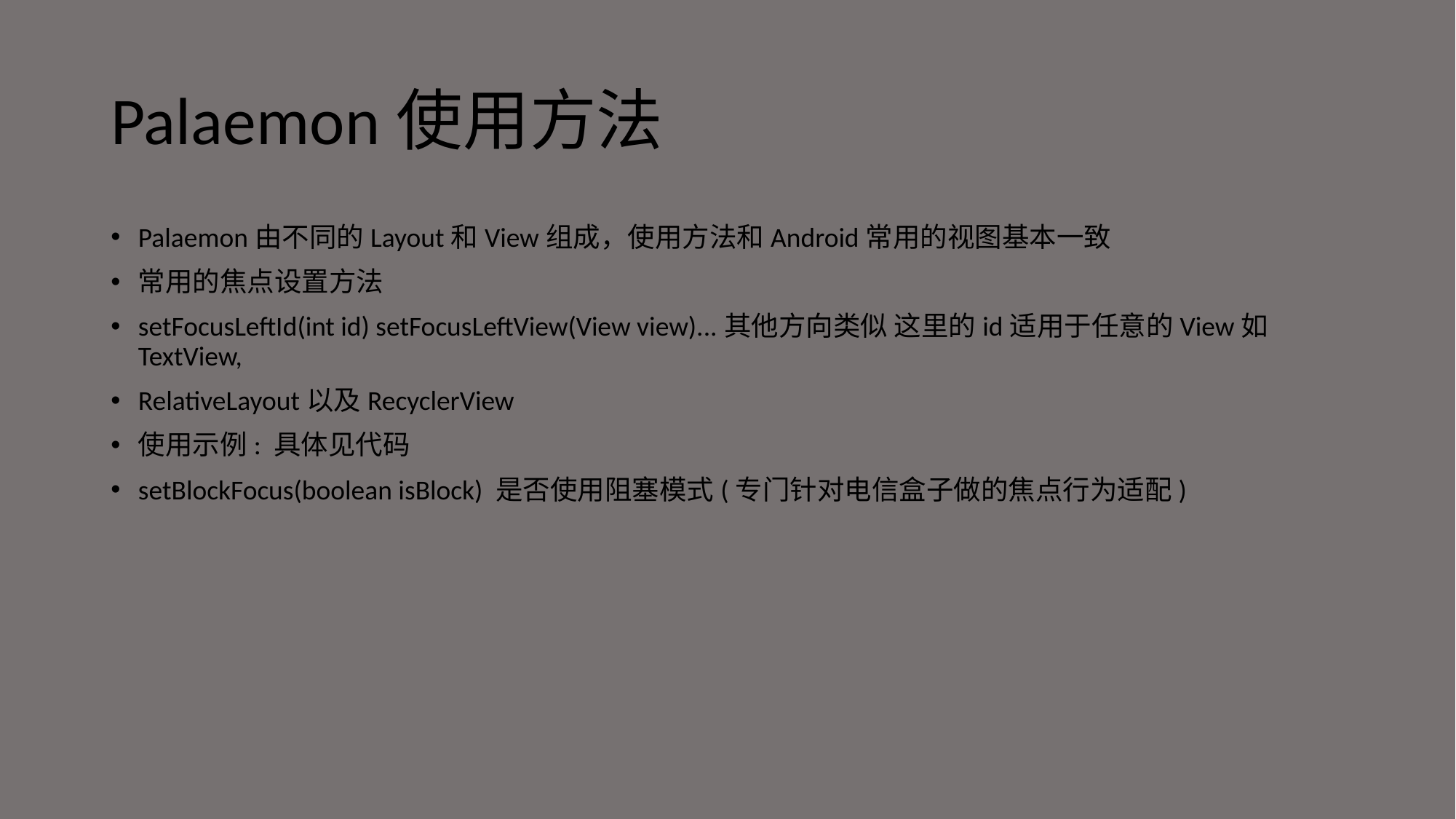

# Palaemon使用方法
Palaemon由不同的Layout和View组成，使用方法和Android常用的视图基本一致
常用的焦点设置方法
setFocusLeftId(int id) setFocusLeftView(View view)...其他方向类似 这里的id适用于任意的View如TextView,
RelativeLayout以及RecyclerView
使用示例: 具体见代码
setBlockFocus(boolean isBlock) 是否使用阻塞模式(专门针对电信盒子做的焦点行为适配)